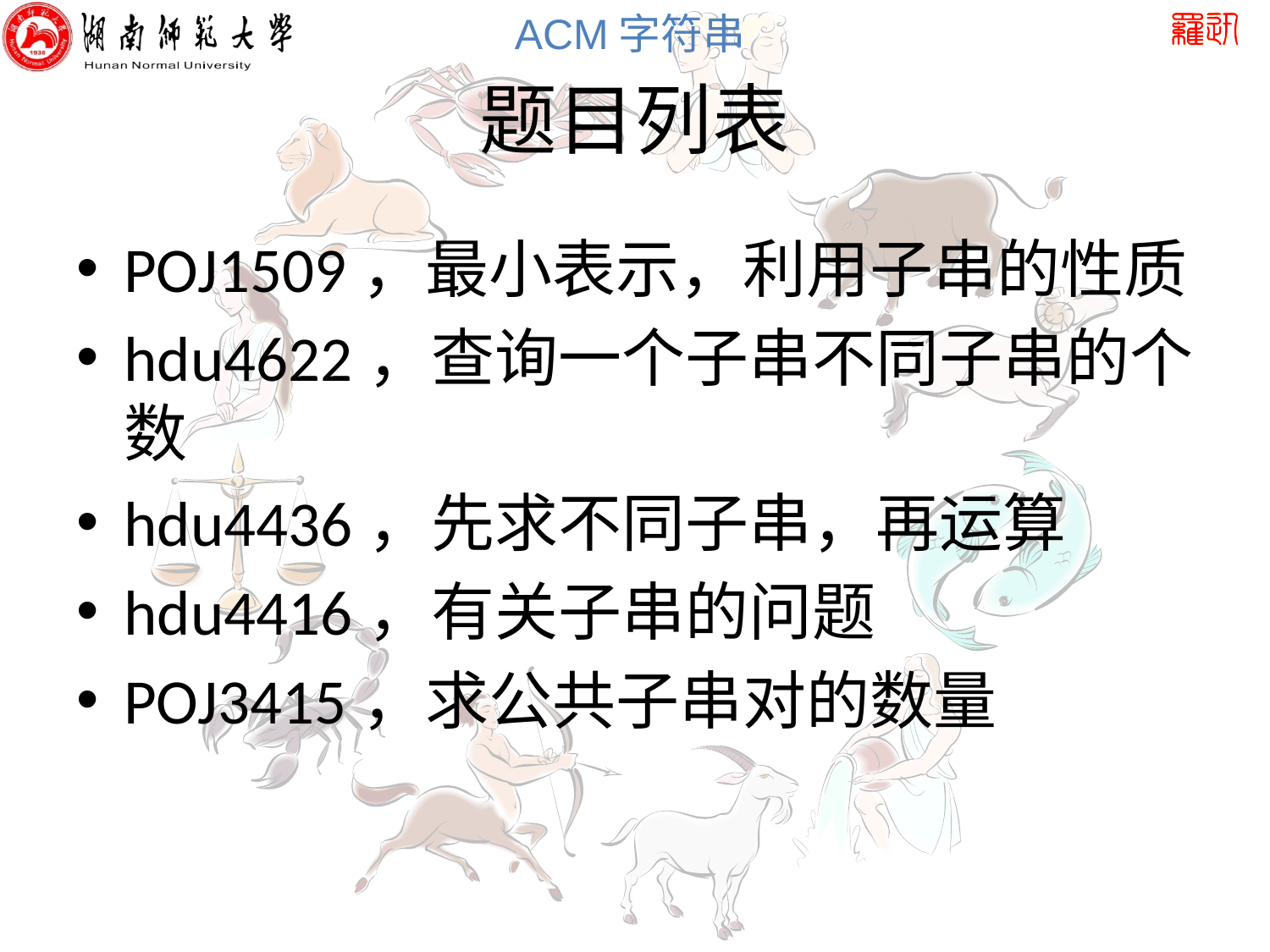

# 题目列表
POJ1509，最小表示，利用子串的性质
hdu4622，查询一个子串不同子串的个数
hdu4436，先求不同子串，再运算
hdu4416，有关子串的问题
POJ3415，求公共子串对的数量